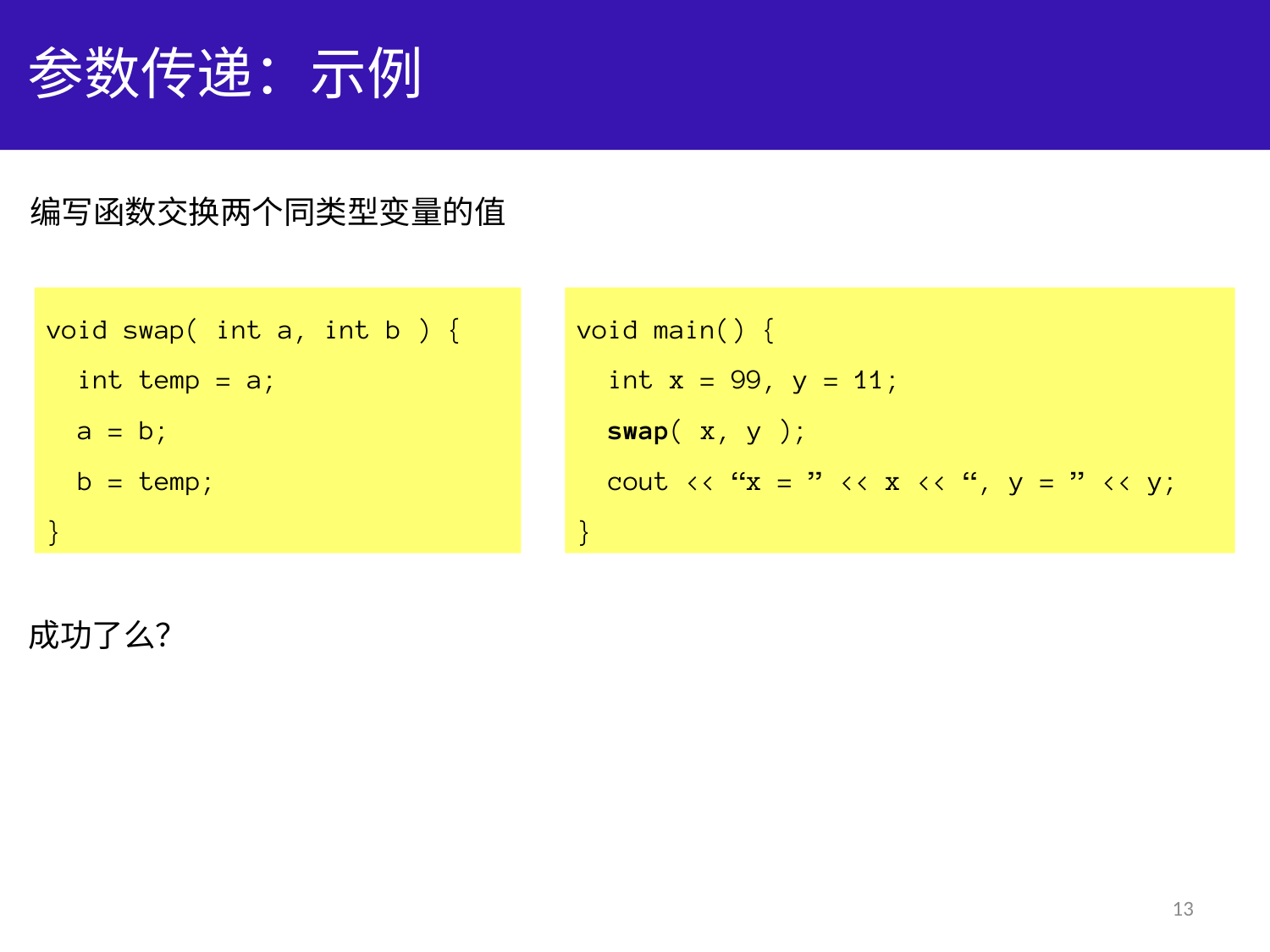

# 参数传递：示例
编写函数交换两个同类型变量的值
void swap( int a, int b ) {
  int temp = a;
  a = b;
  b = temp;
}
void main() {
  int x = 99, y = 11;
  swap( x, y );
  cout << “x = ” << x << “, y = ” << y;
}
成功了么？
13